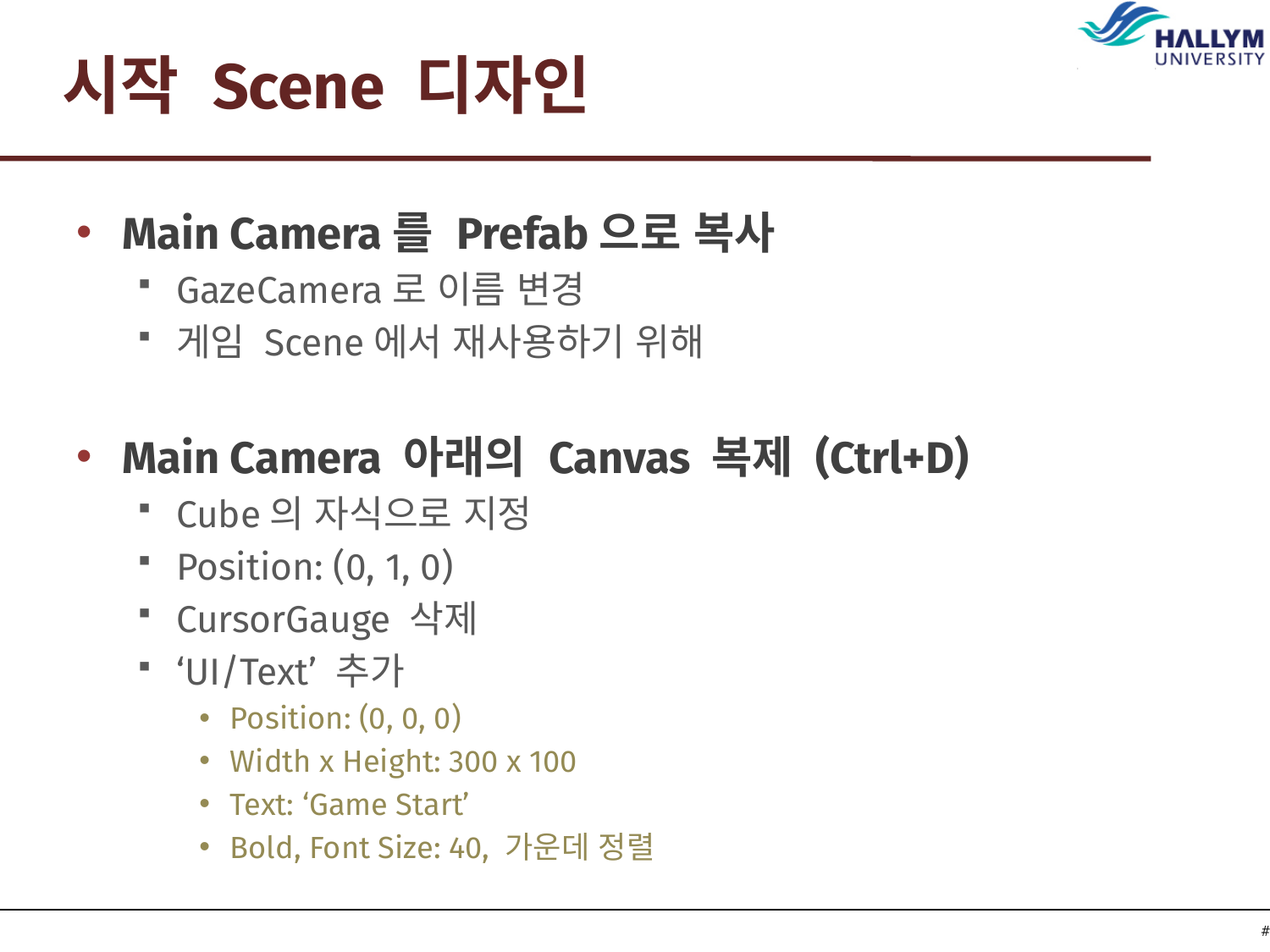

# 시작 Scene 디자인
Main Camera를 Prefab으로 복사
GazeCamera로 이름 변경
게임 Scene에서 재사용하기 위해

Main Camera 아래의 Canvas 복제 (Ctrl+D)
Cube의 자식으로 지정
Position: (0, 1, 0)
CursorGauge 삭제
‘UI/Text’ 추가
Position: (0, 0, 0)
Width x Height: 300 x 100
Text: ‘Game Start’
Bold, Font Size: 40, 가운데 정렬